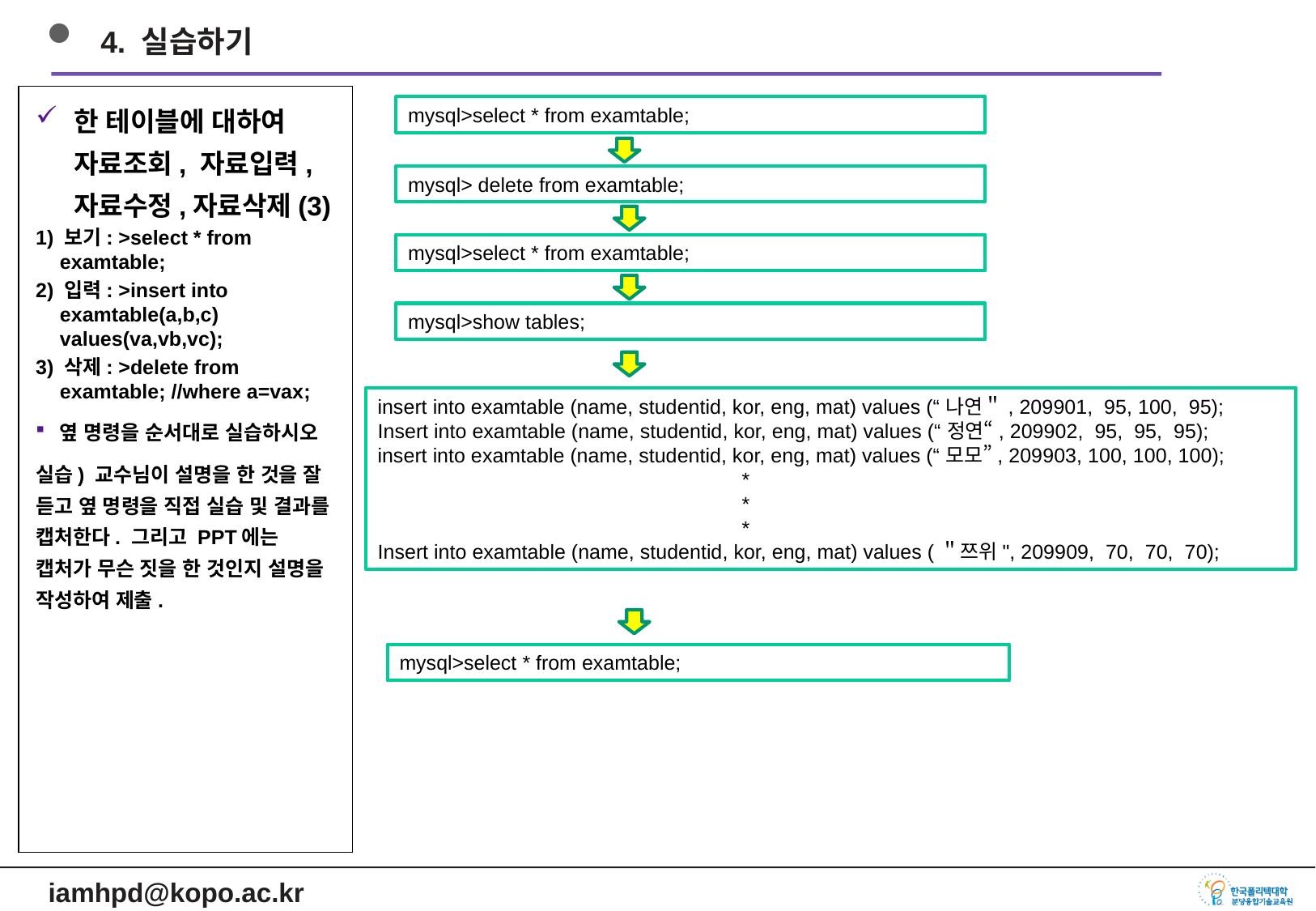

4. 실습하기
한 테이블에 대하여 자료조회, 자료입력, 자료수정,자료삭제(3)
1) 보기: >select * from examtable;
2) 입력: >insert into examtable(a,b,c) values(va,vb,vc);
3) 삭제: >delete from examtable; //where a=vax;
옆 명령을 순서대로 실습하시오
실습) 교수님이 설명을 한 것을 잘 듣고 옆 명령을 직접 실습 및 결과를 캡처한다. 그리고 PPT에는 캡처가 무슨 짓을 한 것인지 설명을 작성하여 제출.
mysql>select * from examtable;

mysql> delete from examtable;

mysql>select * from examtable;

mysql>show tables;

insert into examtable (name, studentid, kor, eng, mat) values (“나연＂, 209901,  95, 100,  95);
Insert into examtable (name, studentid, kor, eng, mat) values (“정연“, 209902,  95,  95,  95);
insert into examtable (name, studentid, kor, eng, mat) values (“모모”, 209903, 100, 100, 100);
			*
			*
			*
Insert into examtable (name, studentid, kor, eng, mat) values (＂쯔위", 209909,  70,  70,  70);

mysql>select * from examtable;